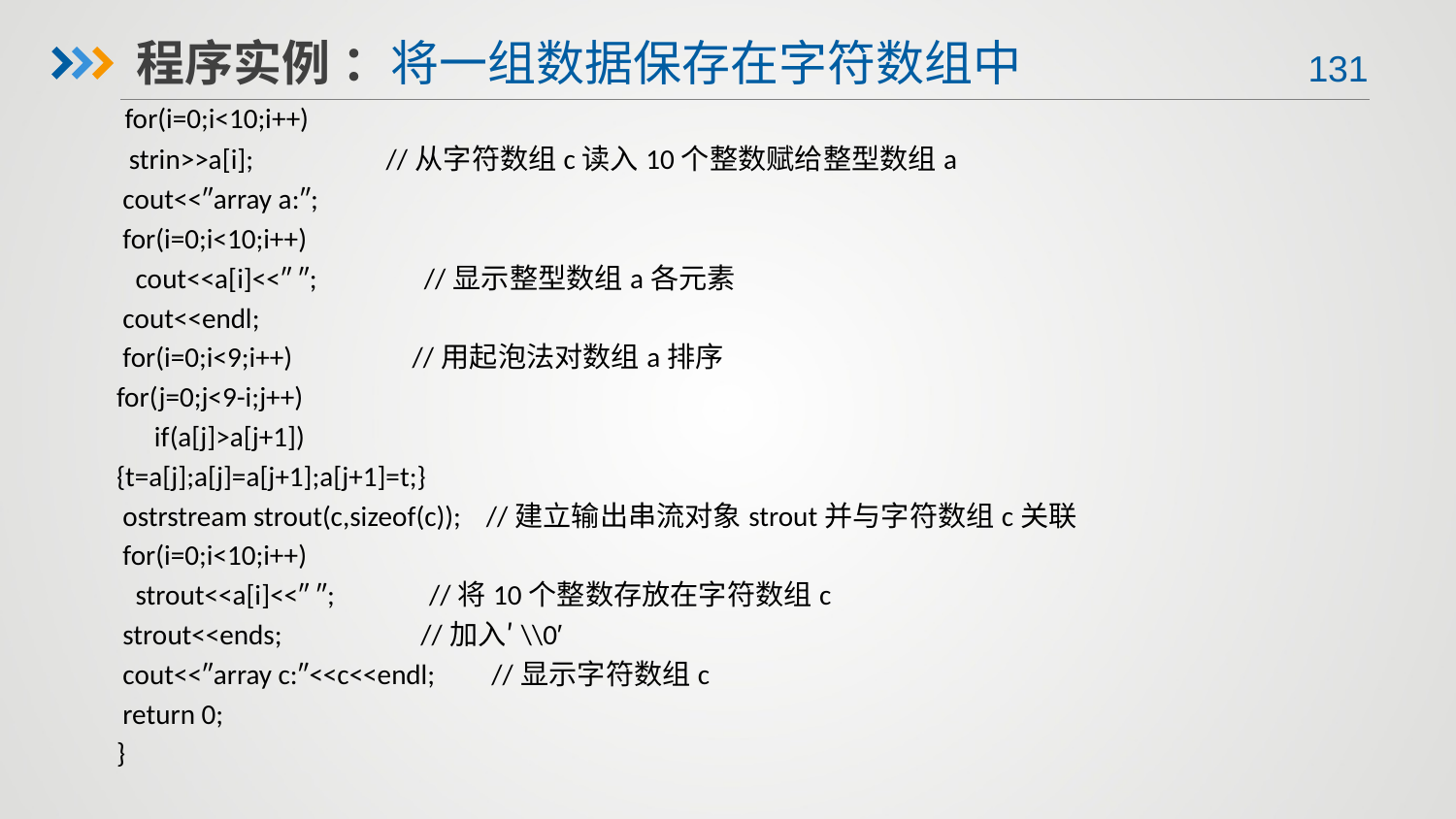

程序实例 ：将一组数据保存在字符数组中
 for(i=0;i<10;i++)
  strin>>a[i];                     //从字符数组c读入10个整数赋给整型数组a
 cout<<″array a:″;
 for(i=0;i<10;i++)
   cout<<a[i]<<″ ″;                 //显示整型数组a各元素
 cout<<endl;
 for(i=0;i<9;i++)                   //用起泡法对数组a排序
for(j=0;j<9-i;j++)
      if(a[j]>a[j+1])
{t=a[j];a[j]=a[j+1];a[j+1]=t;}
 ostrstream strout(c,sizeof(c));    //建立输出串流对象strout并与字符数组c关联
 for(i=0;i<10;i++)
   strout<<a[i]<<″ ″;               //将10个整数存放在字符数组c
 strout<<ends;                      //加入′\\0′
 cout<<″array c:″<<c<<endl;         //显示字符数组c
 return 0;
}